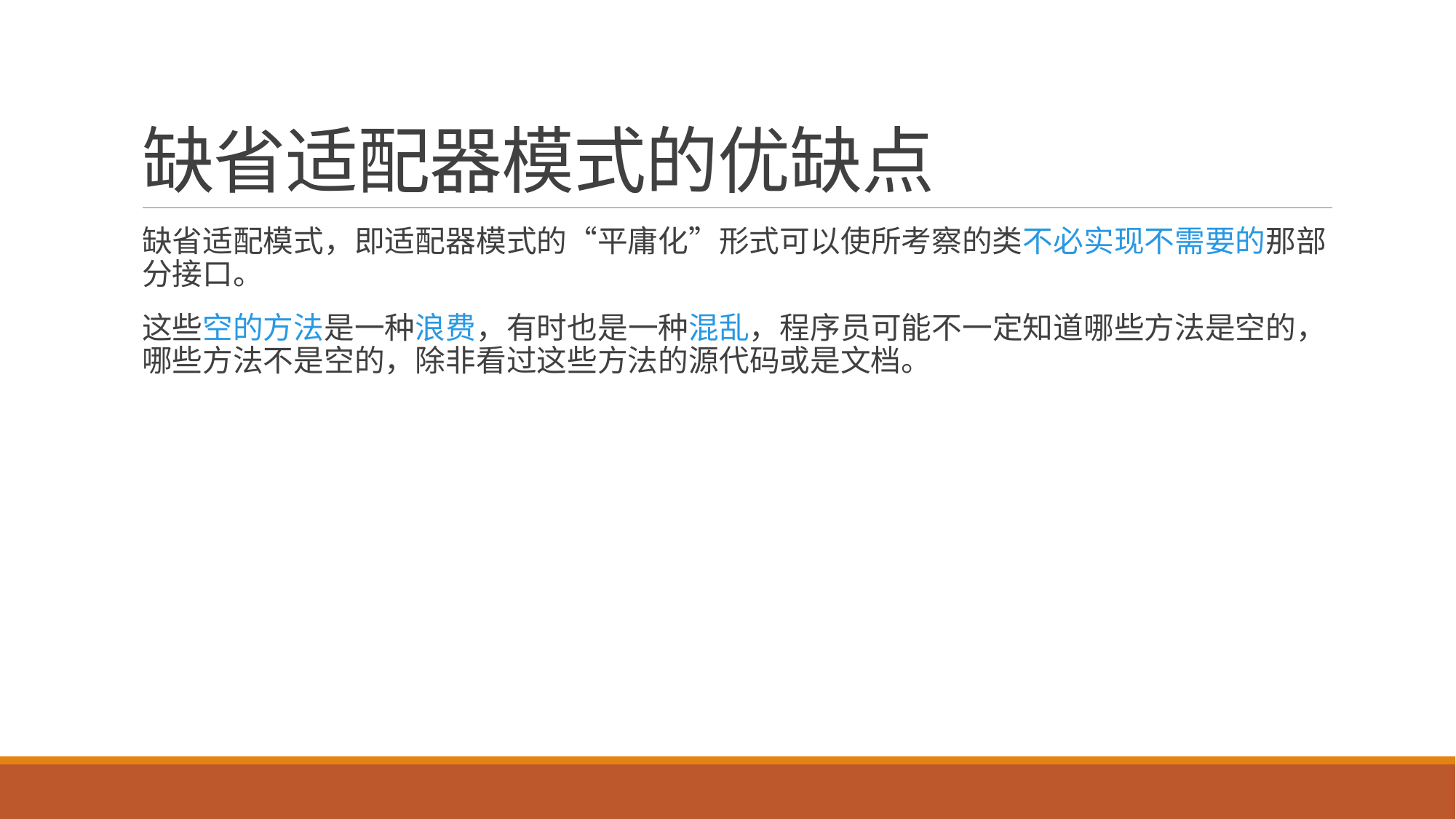

# 缺省适配器模式的优缺点
缺省适配模式，即适配器模式的“平庸化”形式可以使所考察的类不必实现不需要的那部分接口。
这些空的方法是一种浪费，有时也是一种混乱，程序员可能不一定知道哪些方法是空的，哪些方法不是空的，除非看过这些方法的源代码或是文档。